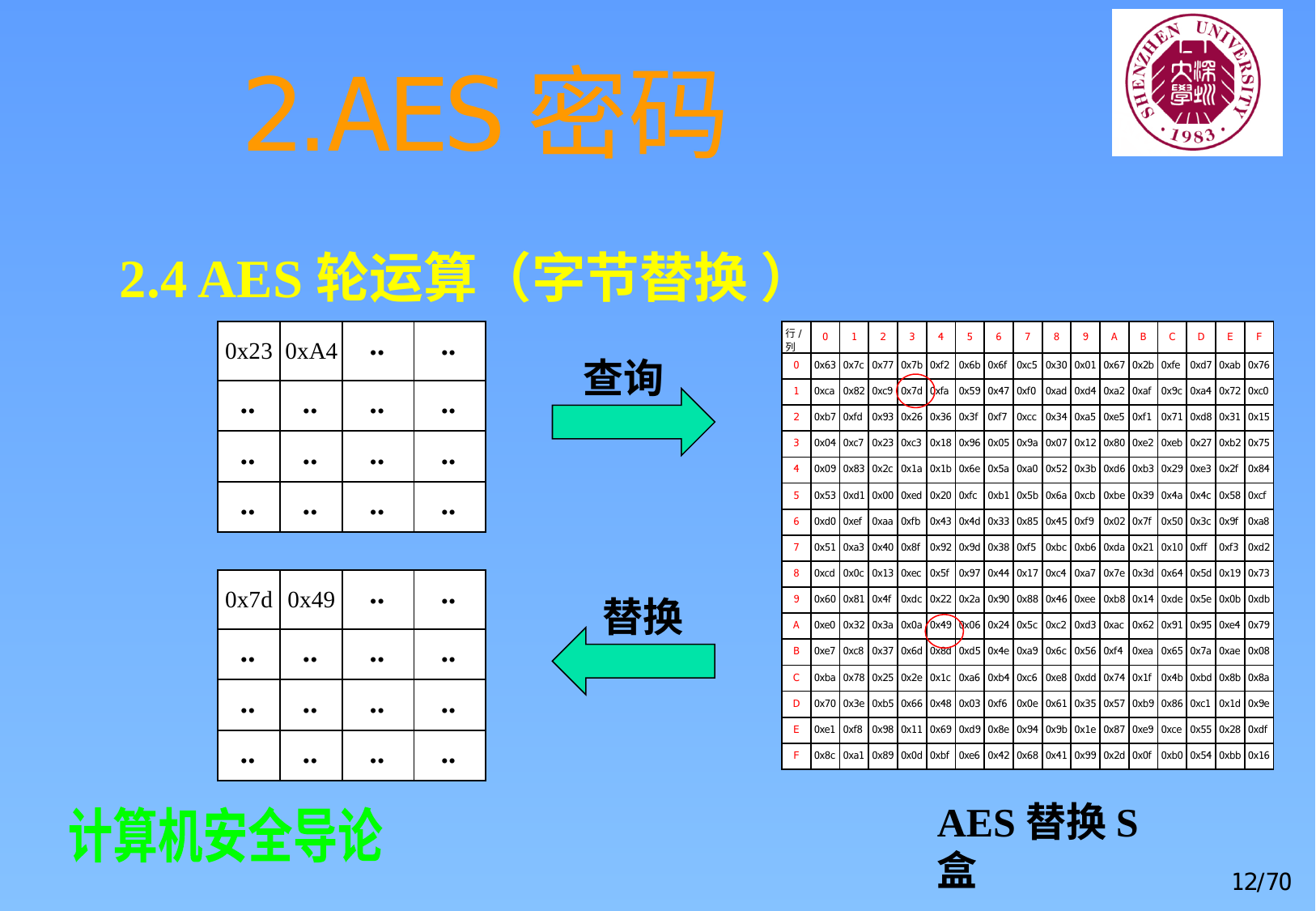

# 2.AES密码
2.4 AES轮运算（字节替换 ）
| 0x23 | 0xA4 | .. | .. |
| --- | --- | --- | --- |
| .. | .. | .. | .. |
| .. | .. | .. | .. |
| .. | .. | .. | .. |
| 行/列 | 0 | 1 | 2 | 3 | 4 | 5 | 6 | 7 | 8 | 9 | A | B | C | D | E | F |
| --- | --- | --- | --- | --- | --- | --- | --- | --- | --- | --- | --- | --- | --- | --- | --- | --- |
| 0 | 0x63 | 0x7c | 0x77 | 0x7b | 0xf2 | 0x6b | 0x6f | 0xc5 | 0x30 | 0x01 | 0x67 | 0x2b | 0xfe | 0xd7 | 0xab | 0x76 |
| 1 | 0xca | 0x82 | 0xc9 | 0x7d | 0xfa | 0x59 | 0x47 | 0xf0 | 0xad | 0xd4 | 0xa2 | 0xaf | 0x9c | 0xa4 | 0x72 | 0xc0 |
| 2 | 0xb7 | 0xfd | 0x93 | 0x26 | 0x36 | 0x3f | 0xf7 | 0xcc | 0x34 | 0xa5 | 0xe5 | 0xf1 | 0x71 | 0xd8 | 0x31 | 0x15 |
| 3 | 0x04 | 0xc7 | 0x23 | 0xc3 | 0x18 | 0x96 | 0x05 | 0x9a | 0x07 | 0x12 | 0x80 | 0xe2 | 0xeb | 0x27 | 0xb2 | 0x75 |
| 4 | 0x09 | 0x83 | 0x2c | 0x1a | 0x1b | 0x6e | 0x5a | 0xa0 | 0x52 | 0x3b | 0xd6 | 0xb3 | 0x29 | 0xe3 | 0x2f | 0x84 |
| 5 | 0x53 | 0xd1 | 0x00 | 0xed | 0x20 | 0xfc | 0xb1 | 0x5b | 0x6a | 0xcb | 0xbe | 0x39 | 0x4a | 0x4c | 0x58 | 0xcf |
| 6 | 0xd0 | 0xef | 0xaa | 0xfb | 0x43 | 0x4d | 0x33 | 0x85 | 0x45 | 0xf9 | 0x02 | 0x7f | 0x50 | 0x3c | 0x9f | 0xa8 |
| 7 | 0x51 | 0xa3 | 0x40 | 0x8f | 0x92 | 0x9d | 0x38 | 0xf5 | 0xbc | 0xb6 | 0xda | 0x21 | 0x10 | 0xff | 0xf3 | 0xd2 |
| 8 | 0xcd | 0x0c | 0x13 | 0xec | 0x5f | 0x97 | 0x44 | 0x17 | 0xc4 | 0xa7 | 0x7e | 0x3d | 0x64 | 0x5d | 0x19 | 0x73 |
| 9 | 0x60 | 0x81 | 0x4f | 0xdc | 0x22 | 0x2a | 0x90 | 0x88 | 0x46 | 0xee | 0xb8 | 0x14 | 0xde | 0x5e | 0x0b | 0xdb |
| A | 0xe0 | 0x32 | 0x3a | 0x0a | 0x49 | 0x06 | 0x24 | 0x5c | 0xc2 | 0xd3 | 0xac | 0x62 | 0x91 | 0x95 | 0xe4 | 0x79 |
| B | 0xe7 | 0xc8 | 0x37 | 0x6d | 0x8d | 0xd5 | 0x4e | 0xa9 | 0x6c | 0x56 | 0xf4 | 0xea | 0x65 | 0x7a | 0xae | 0x08 |
| C | 0xba | 0x78 | 0x25 | 0x2e | 0x1c | 0xa6 | 0xb4 | 0xc6 | 0xe8 | 0xdd | 0x74 | 0x1f | 0x4b | 0xbd | 0x8b | 0x8a |
| D | 0x70 | 0x3e | 0xb5 | 0x66 | 0x48 | 0x03 | 0xf6 | 0x0e | 0x61 | 0x35 | 0x57 | 0xb9 | 0x86 | 0xc1 | 0x1d | 0x9e |
| E | 0xe1 | 0xf8 | 0x98 | 0x11 | 0x69 | 0xd9 | 0x8e | 0x94 | 0x9b | 0x1e | 0x87 | 0xe9 | 0xce | 0x55 | 0x28 | 0xdf |
| F | 0x8c | 0xa1 | 0x89 | 0x0d | 0xbf | 0xe6 | 0x42 | 0x68 | 0x41 | 0x99 | 0x2d | 0x0f | 0xb0 | 0x54 | 0xbb | 0x16 |
查询

| 0x7d | 0x49 | .. | .. |
| --- | --- | --- | --- |
| .. | .. | .. | .. |
| .. | .. | .. | .. |
| .. | .. | .. | .. |
替换

AES替换S盒
12/70